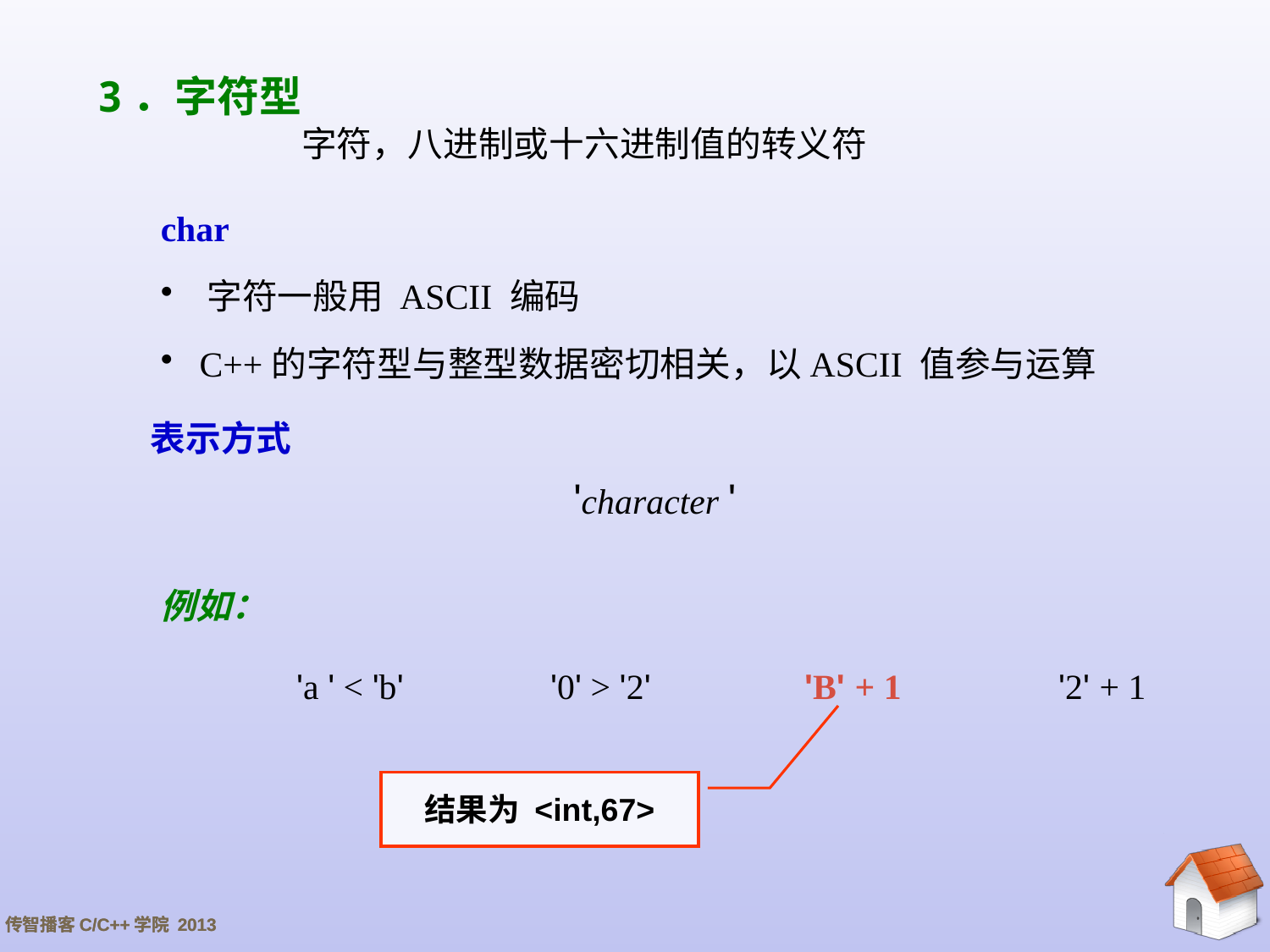

3．字符型
字符，八进制或十六进制值的转义符
char
 字符一般用 ASCII 编码
 C++的字符型与整型数据密切相关，以ASCII 值参与运算
表示方式
'character '
例如：
	 'a ' < 'b'		 '0' > '2'		 'B' + 1		 '2' + 1
结果为 <int,67>